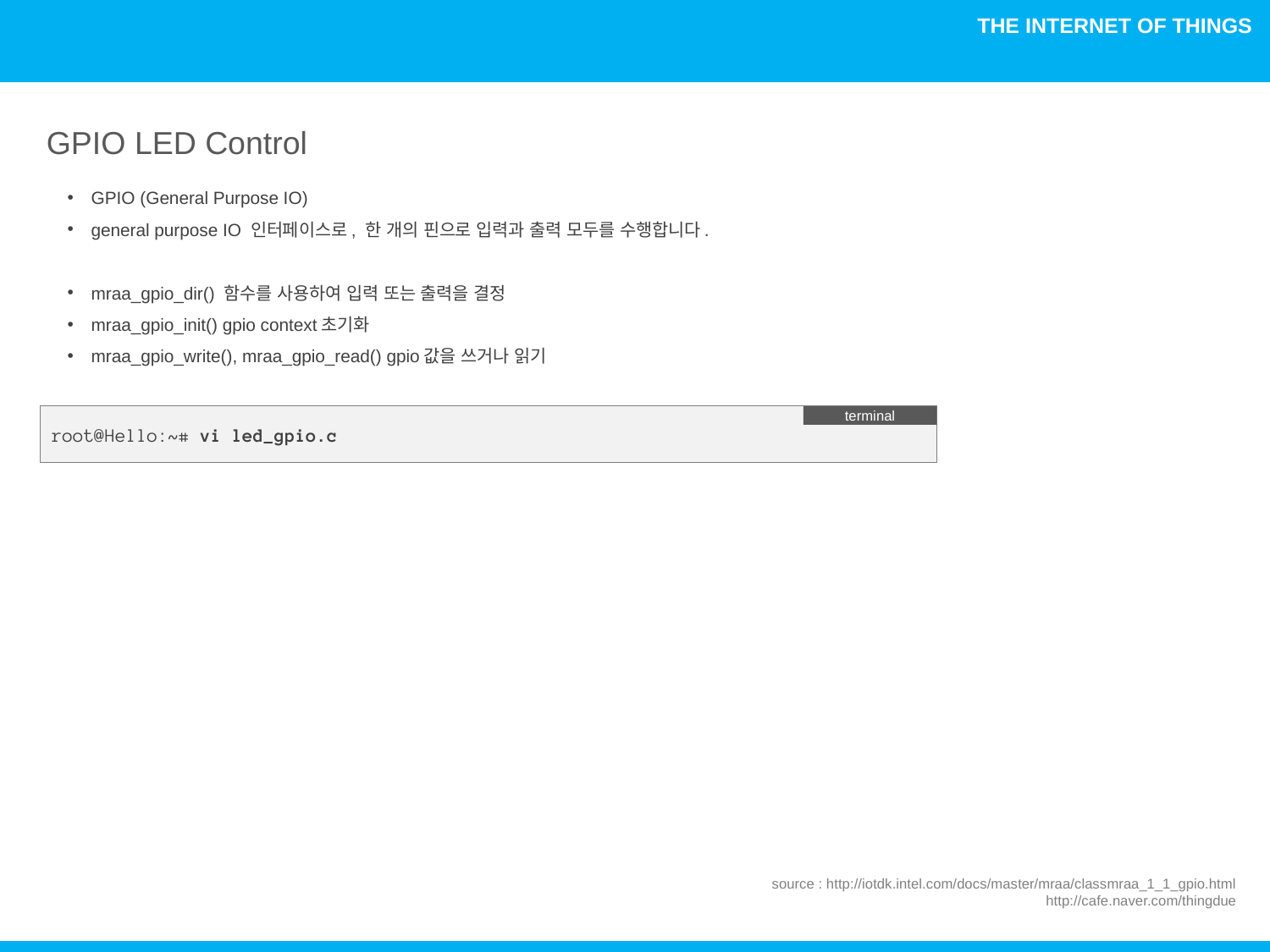

GPIO LED Control
GPIO (General Purpose IO)
general purpose IO 인터페이스로, 한 개의 핀으로 입력과 출력 모두를 수행합니다.

mraa_gpio_dir() 함수를 사용하여 입력 또는 출력을 결정
mraa_gpio_init() gpio context초기화
mraa_gpio_write(), mraa_gpio_read() gpio값을 쓰거나 읽기
root@Hello:~# vi led_gpio.c
terminal
source : http://iotdk.intel.com/docs/master/mraa/classmraa_1_1_gpio.html
http://cafe.naver.com/thingdue